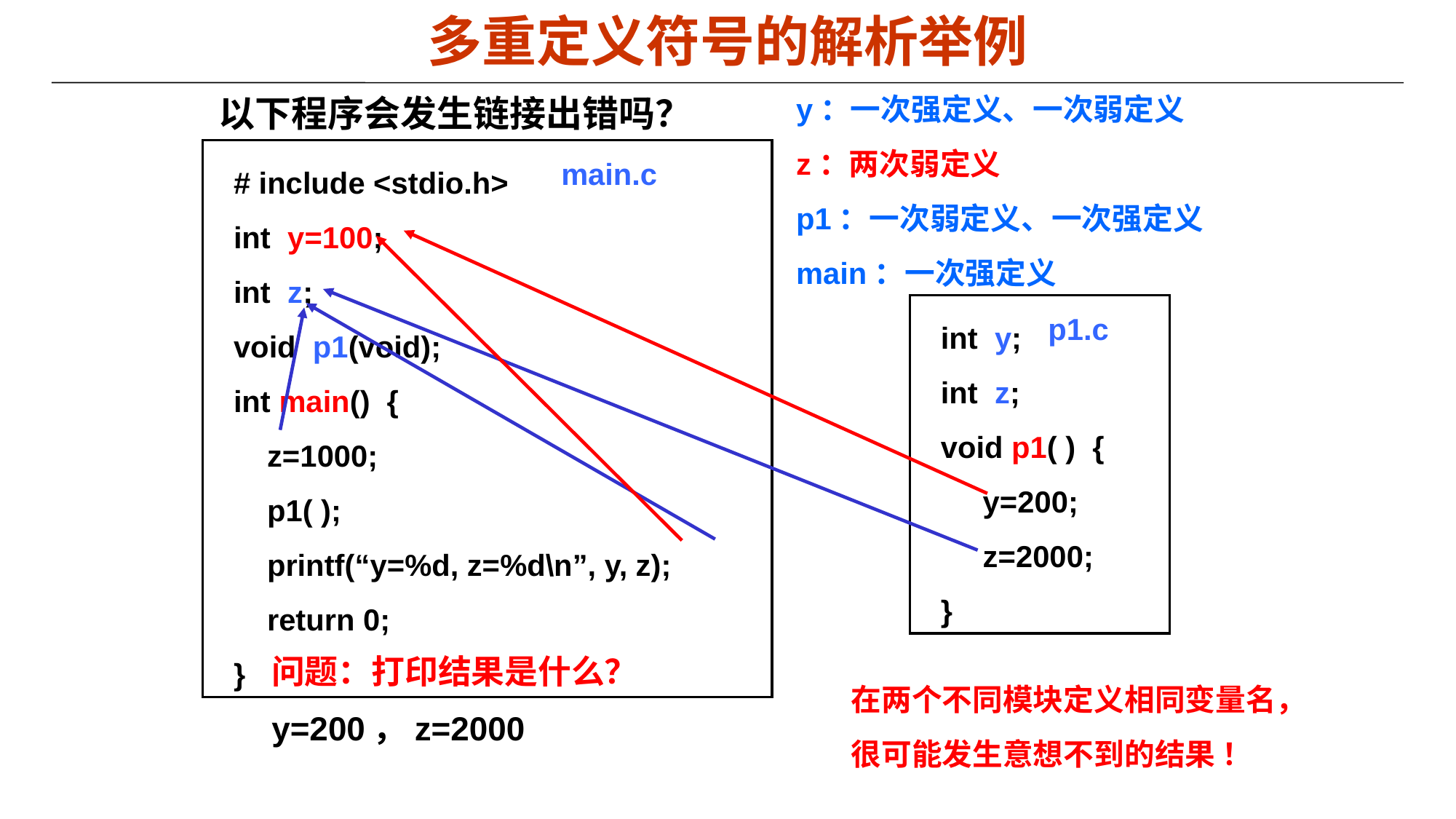

# 多重定义符号的解析举例
y：一次强定义、一次弱定义
z：两次弱定义
p1：一次弱定义、一次强定义
main：一次强定义
以下程序会发生链接出错吗？
# include <stdio.h>
int  y=100;
int  z;
void  p1(void);
int main()  {
    z=1000;
    p1( );
    printf(“y=%d, z=%d\n”, y, z);
    return 0;
}
main.c

int  y;
int  z;
void p1( )  {
     y=200;
     z=2000;
}

p1.c

问题：打印结果是什么？
y=200，z=2000
在两个不同模块定义相同变量名，很可能发生意想不到的结果 ！